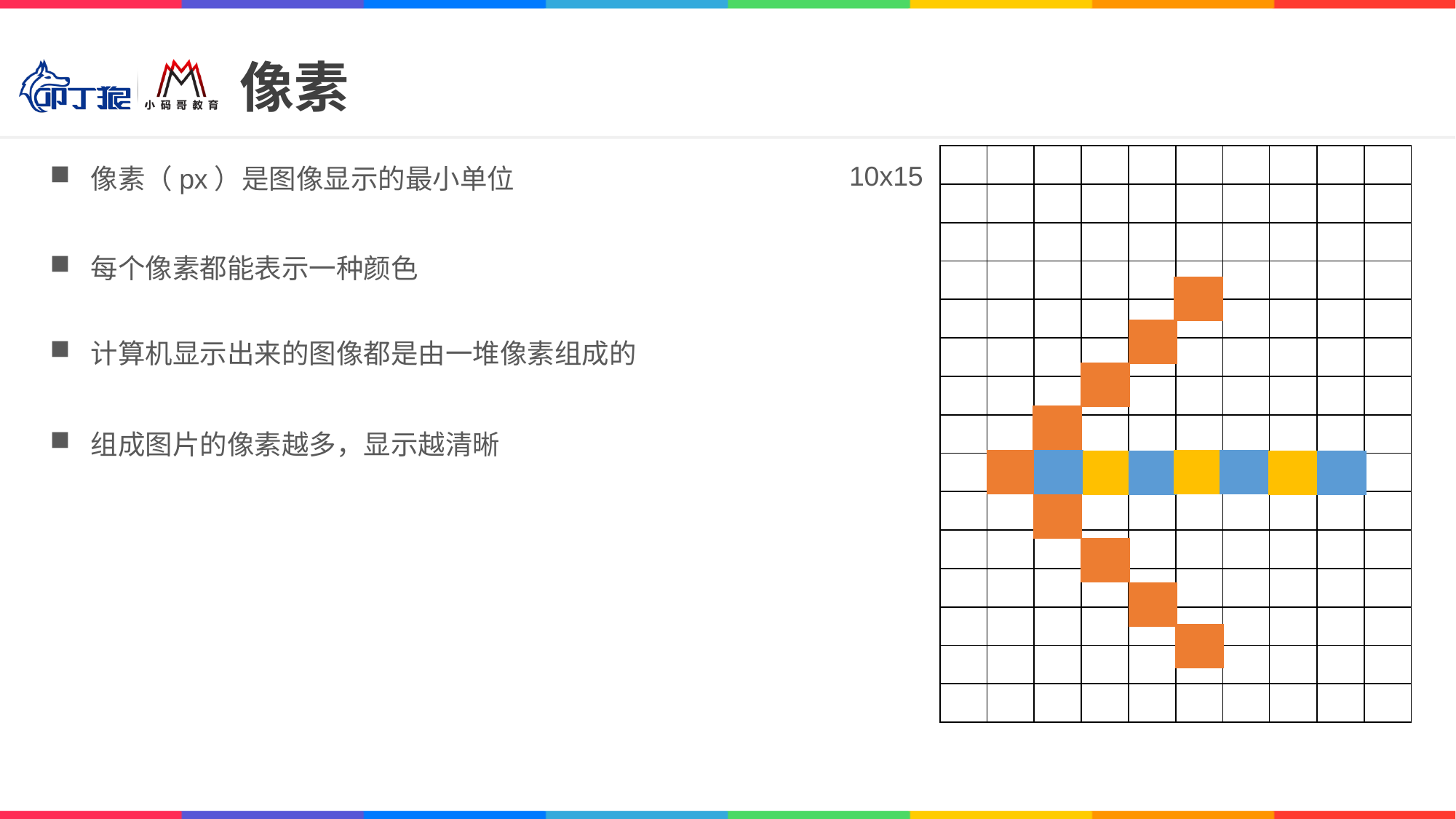

# 像素
10x15
像素（px）是图像显示的最小单位
|  |  |  |  |  |  |  |  |  |  |
| --- | --- | --- | --- | --- | --- | --- | --- | --- | --- |
|  |  |  |  |  |  |  |  |  |  |
|  |  |  |  |  |  |  |  |  |  |
|  |  |  |  |  |  |  |  |  |  |
|  |  |  |  |  |  |  |  |  |  |
|  |  |  |  |  |  |  |  |  |  |
|  |  |  |  |  |  |  |  |  |  |
|  |  |  |  |  |  |  |  |  |  |
|  |  |  |  |  |  |  |  |  |  |
|  |  |  |  |  |  |  |  |  |  |
|  |  |  |  |  |  |  |  |  |  |
|  |  |  |  |  |  |  |  |  |  |
|  |  |  |  |  |  |  |  |  |  |
|  |  |  |  |  |  |  |  |  |  |
|  |  |  |  |  |  |  |  |  |  |
每个像素都能表示一种颜色

计算机显示出来的图像都是由一堆像素组成的

组成图片的像素越多，显示越清晰